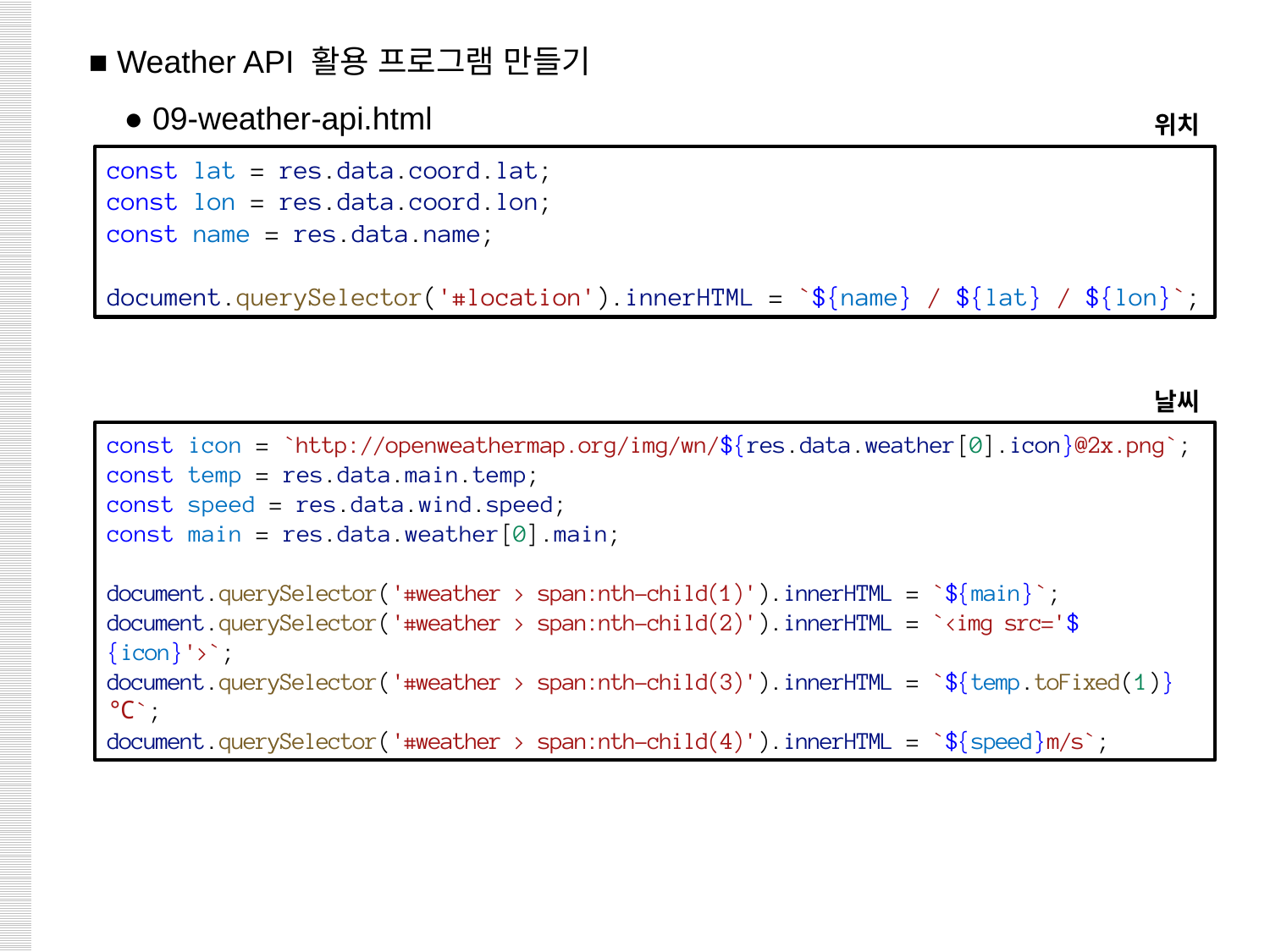

■ Weather API 활용 프로그램 만들기
    ● 09-weather-api.html
위치
const lat = res.data.coord.lat;
const lon = res.data.coord.lon;
const name = res.data.name;

document.querySelector('#location').innerHTML = `${name} / ${lat} / ${lon}`;
날씨
const icon = `http://openweathermap.org/img/wn/${res.data.weather[0].icon}@2x.png`;
const temp = res.data.main.temp;
const speed = res.data.wind.speed;
const main = res.data.weather[0].main;
document.querySelector('#weather > span:nth-child(1)').innerHTML = `${main}`;
document.querySelector('#weather > span:nth-child(2)').innerHTML = `<img src='${icon}'>`;
document.querySelector('#weather > span:nth-child(3)').innerHTML = `${temp.toFixed(1)}℃`;
document.querySelector('#weather > span:nth-child(4)').innerHTML = `${speed}m/s`;